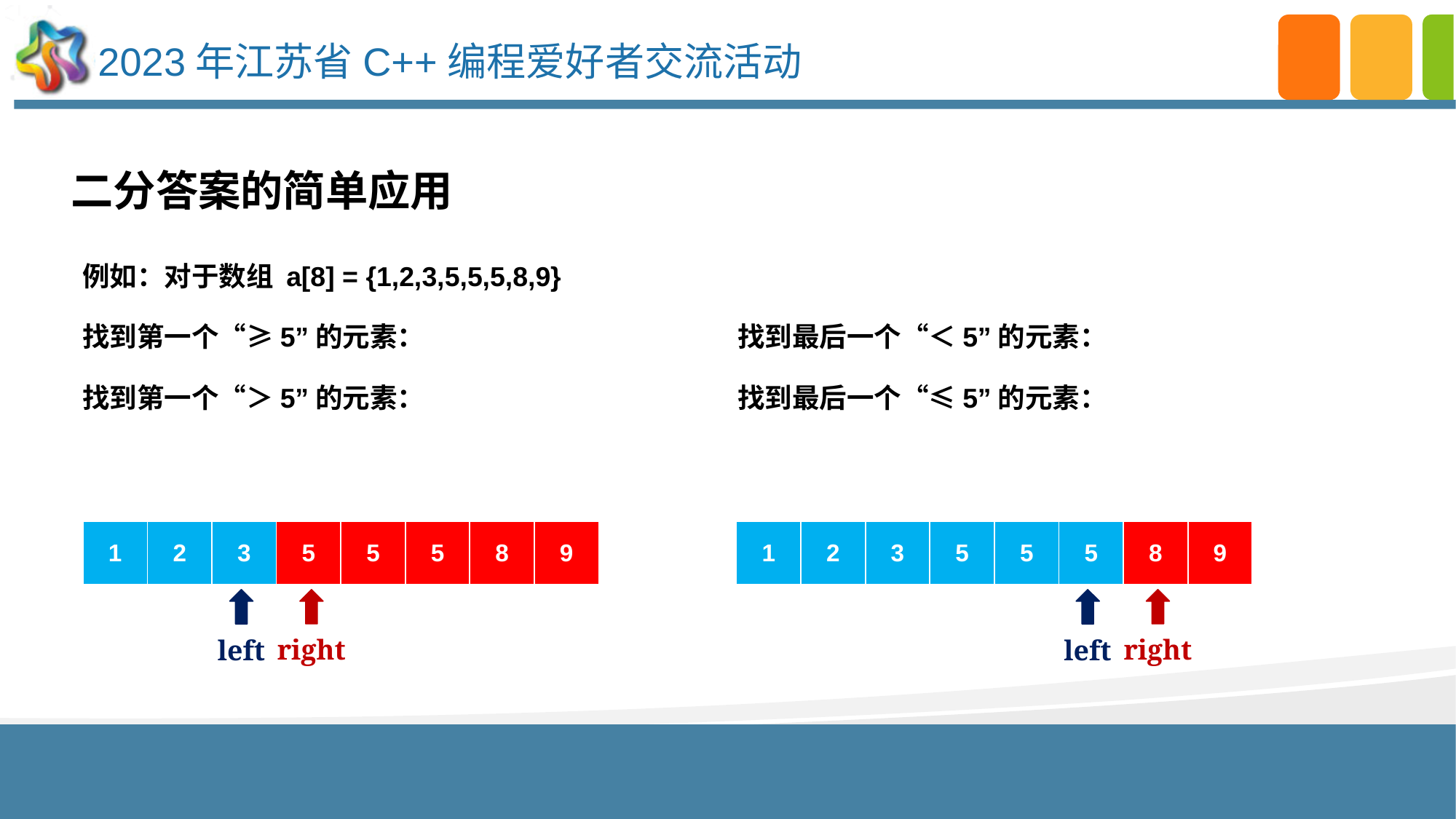

二分答案的简单应用
例如：对于数组 a[8] = {1,2,3,5,5,5,8,9}
找到第一个“≥5”的元素：			找到最后一个“＜5”的元素：
找到第一个“＞5”的元素：			找到最后一个“≤5”的元素：

| 1 | 2 | 3 | 5 | 5 | 5 | 8 | 9 |
| --- | --- | --- | --- | --- | --- | --- | --- |
| 1 | 2 | 3 | 5 | 5 | 5 | 8 | 9 |
| --- | --- | --- | --- | --- | --- | --- | --- |

left

right

left

right